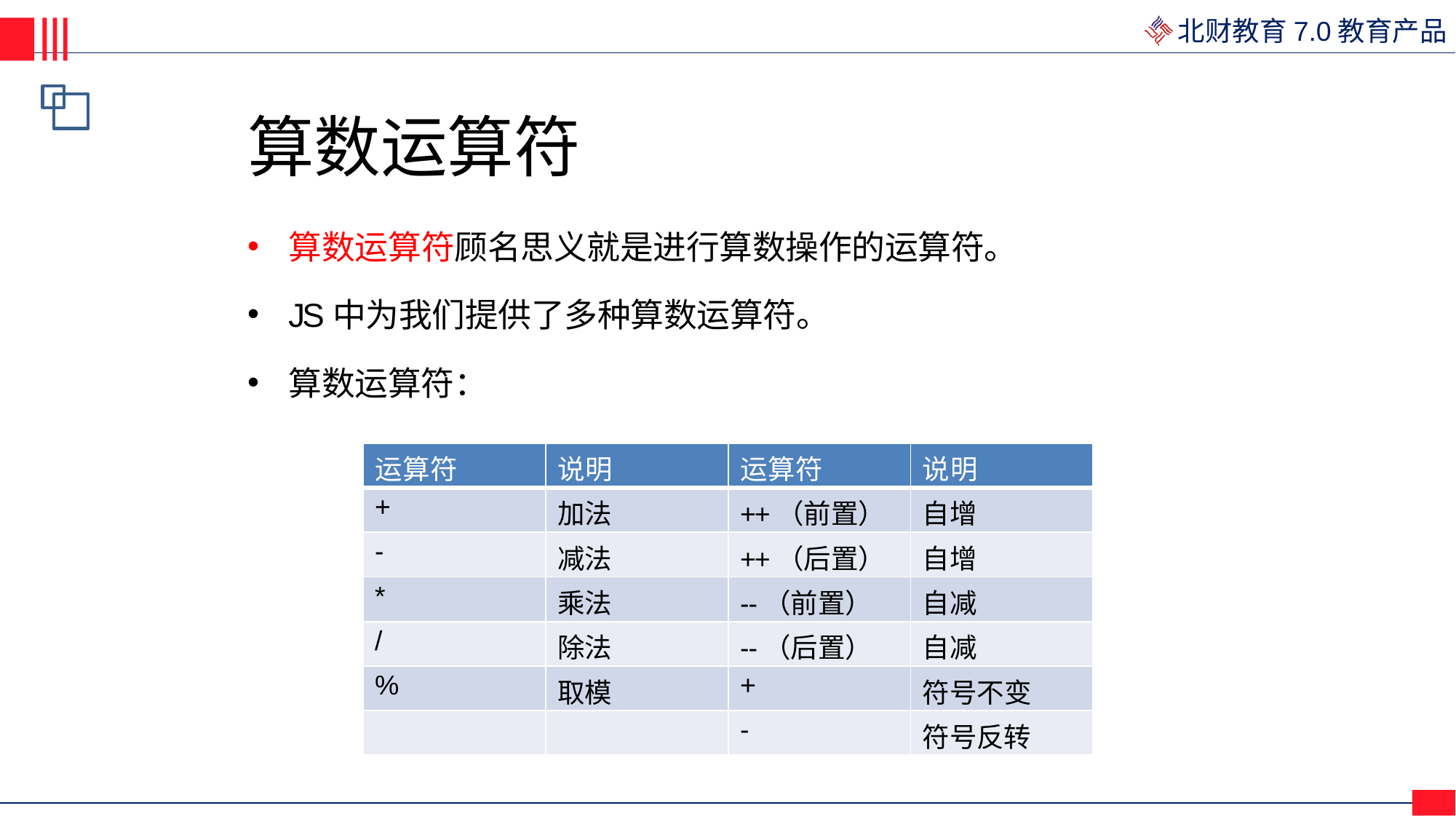

# 算数运算符
算数运算符顾名思义就是进行算数操作的运算符。
JS中为我们提供了多种算数运算符。
算数运算符：
| 运算符 | 说明 | 运算符 | 说明 |
| --- | --- | --- | --- |
| + | 加法 | ++（前置） | 自增 |
| - | 减法 | ++（后置） | 自增 |
| \* | 乘法 | --（前置） | 自减 |
| / | 除法 | --（后置） | 自减 |
| % | 取模 | + | 符号不变 |
|  |  | - | 符号反转 |